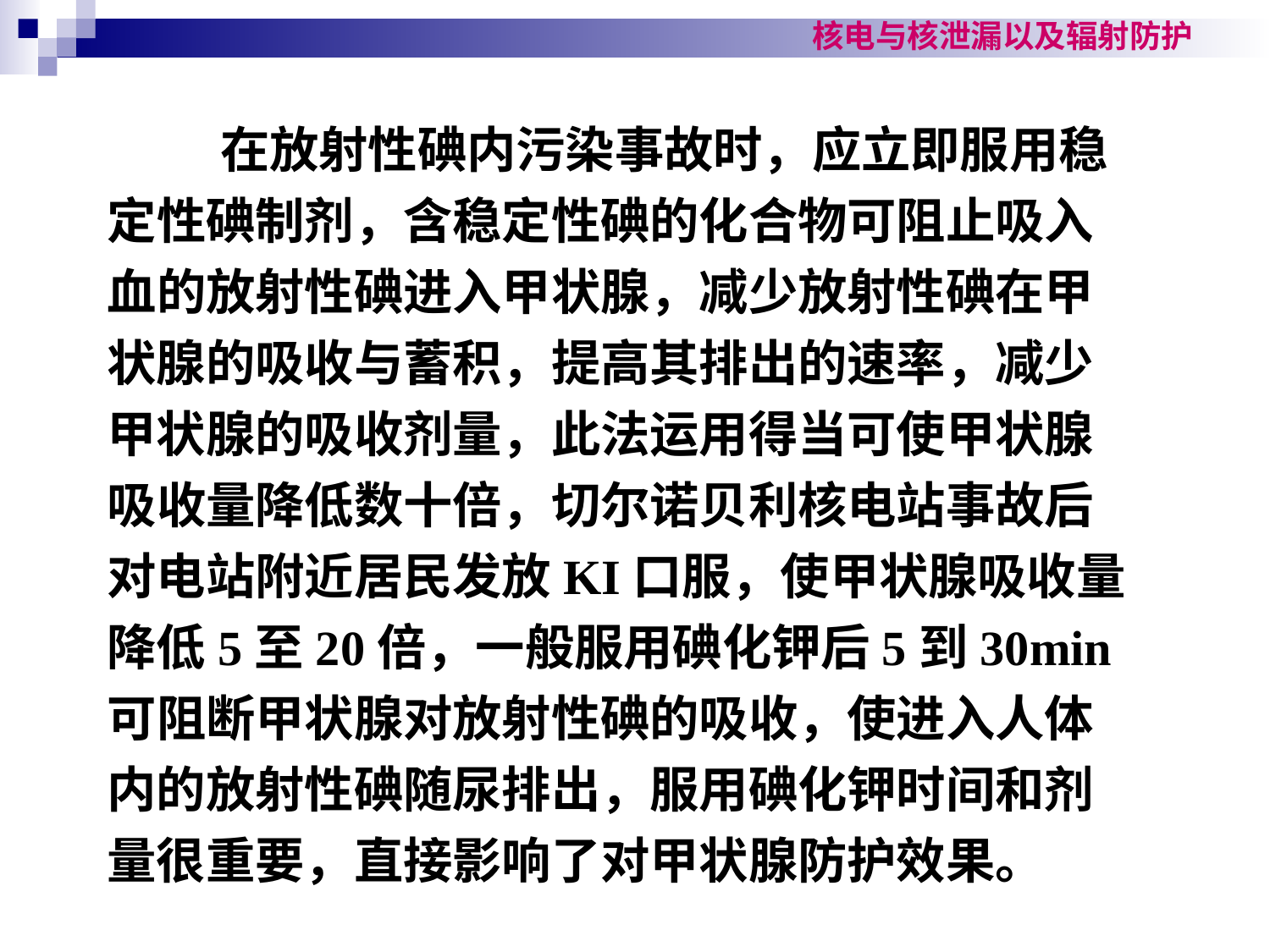

在放射性碘内污染事故时，应立即服用稳定性碘制剂，含稳定性碘的化合物可阻止吸入血的放射性碘进入甲状腺，减少放射性碘在甲状腺的吸收与蓄积，提高其排出的速率，减少甲状腺的吸收剂量，此法运用得当可使甲状腺吸收量降低数十倍，切尔诺贝利核电站事故后对电站附近居民发放KI口服，使甲状腺吸收量降低5至20倍，一般服用碘化钾后5到30min可阻断甲状腺对放射性碘的吸收，使进入人体内的放射性碘随尿排出，服用碘化钾时间和剂量很重要，直接影响了对甲状腺防护效果。